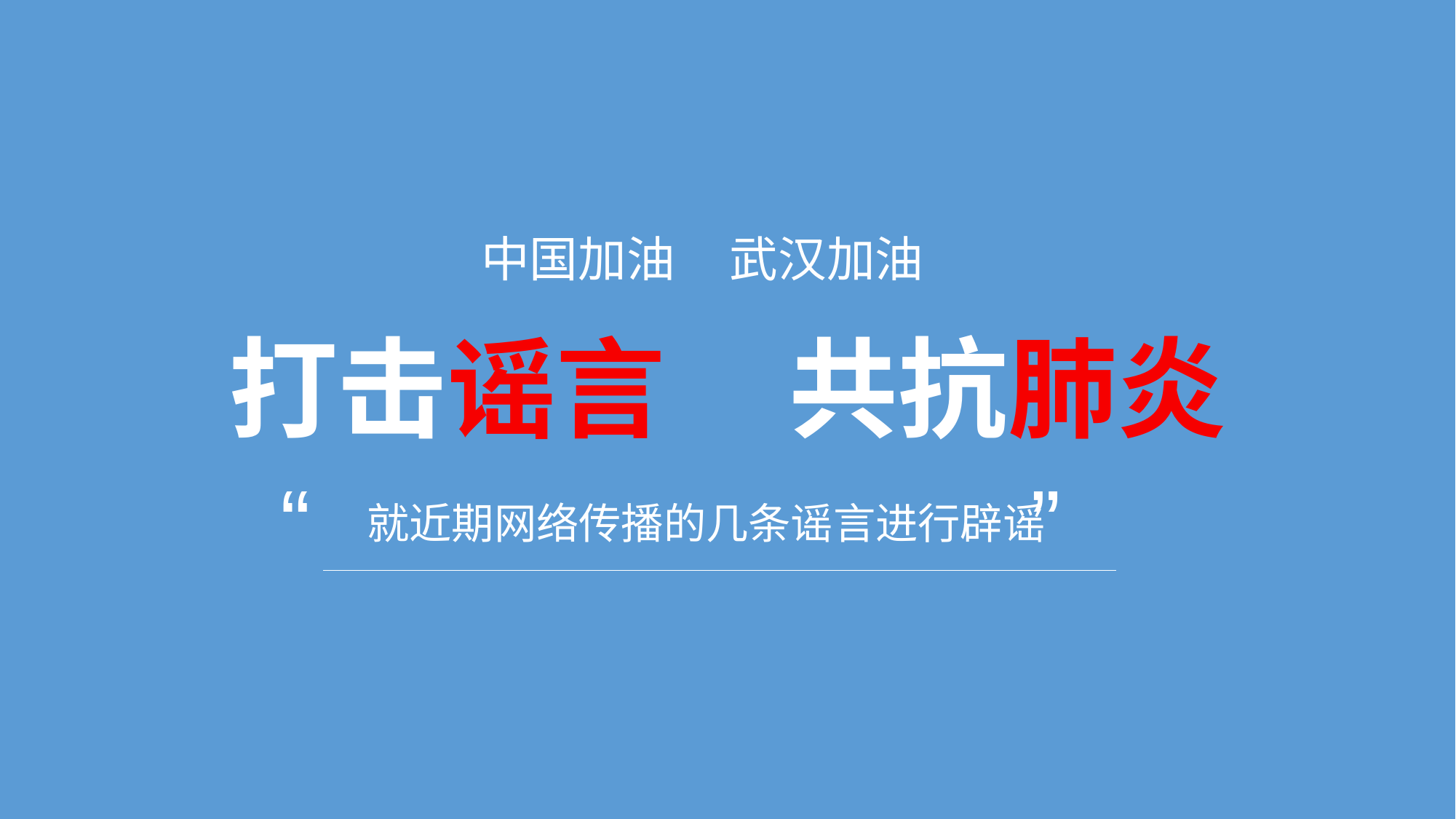

中国加油     武汉加油
打击谣言     共抗肺炎
”
“
就近期网络传播的几条谣言进行辟谣